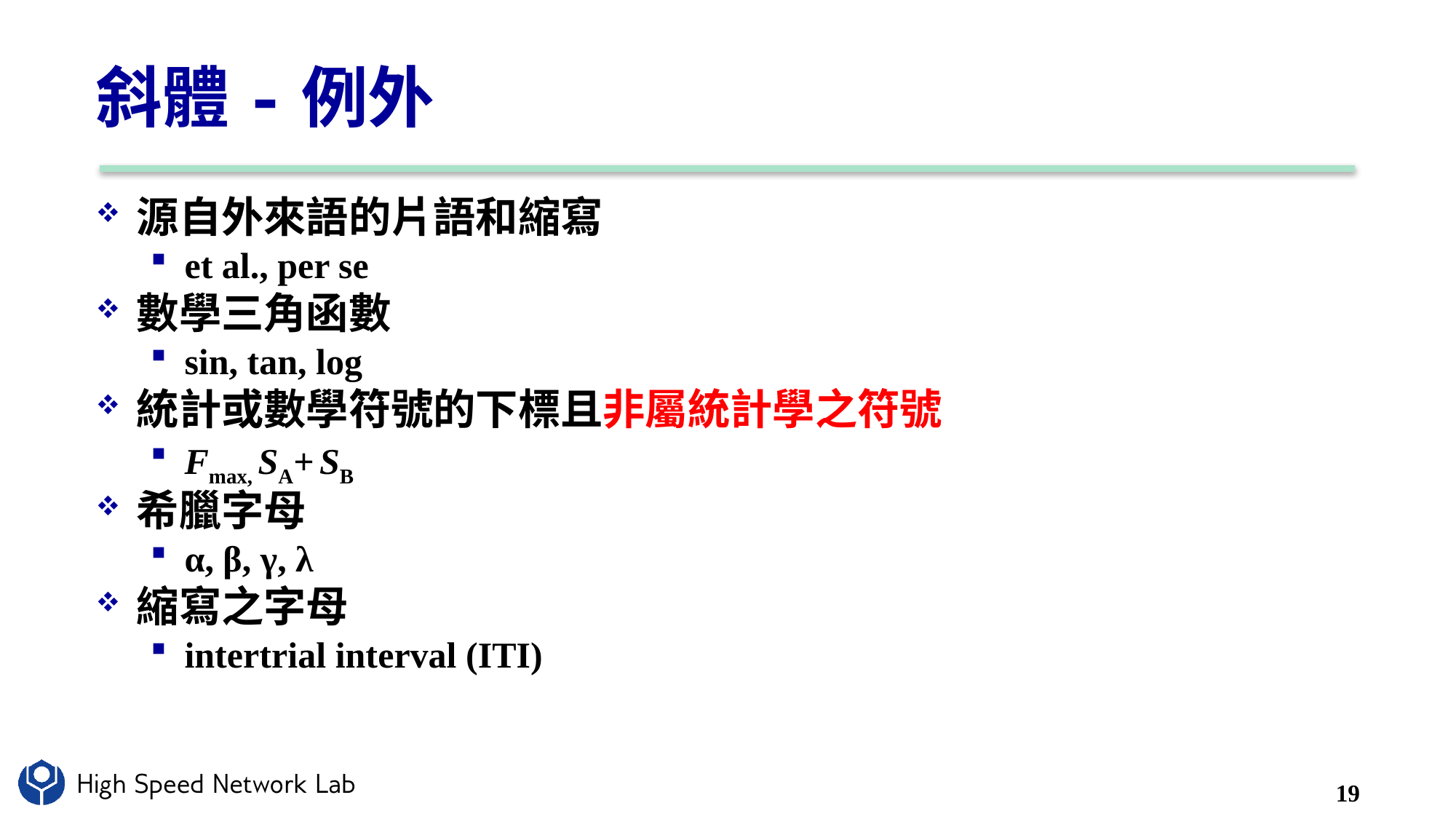

# 斜體-例外
源自外來語的片語和縮寫
et al., per se
數學三角函數
sin, tan, log
統計或數學符號的下標且非屬統計學之符號
Fmax, SA+ SB
希臘字母
α, β, γ, λ
縮寫之字母
intertrial interval (ITI)
19